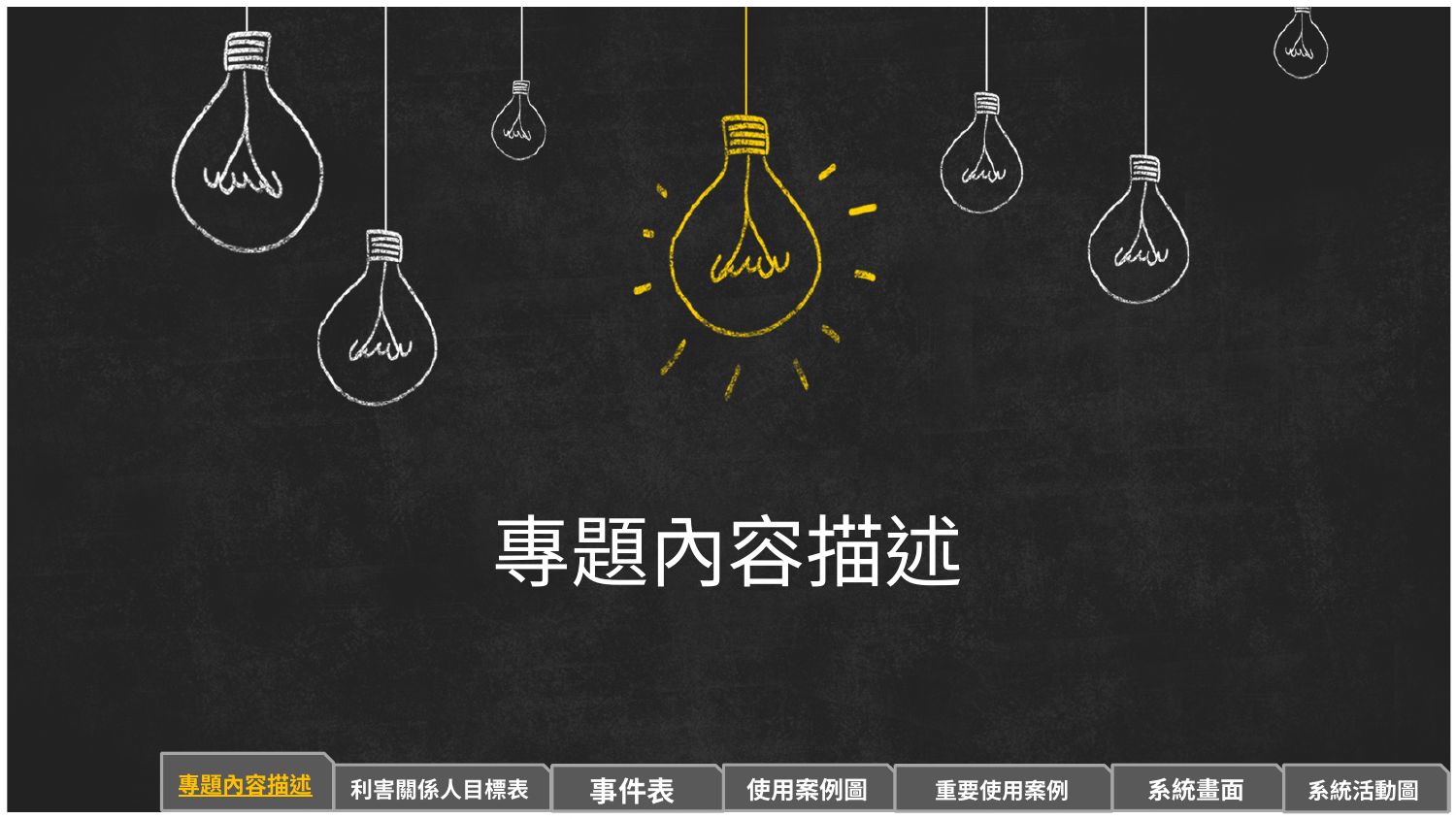

# 專題內容描述
專題內容描述
利害關係人目標表
使用案例圖
事件表
重要使用案例
系統畫面
系統活動圖